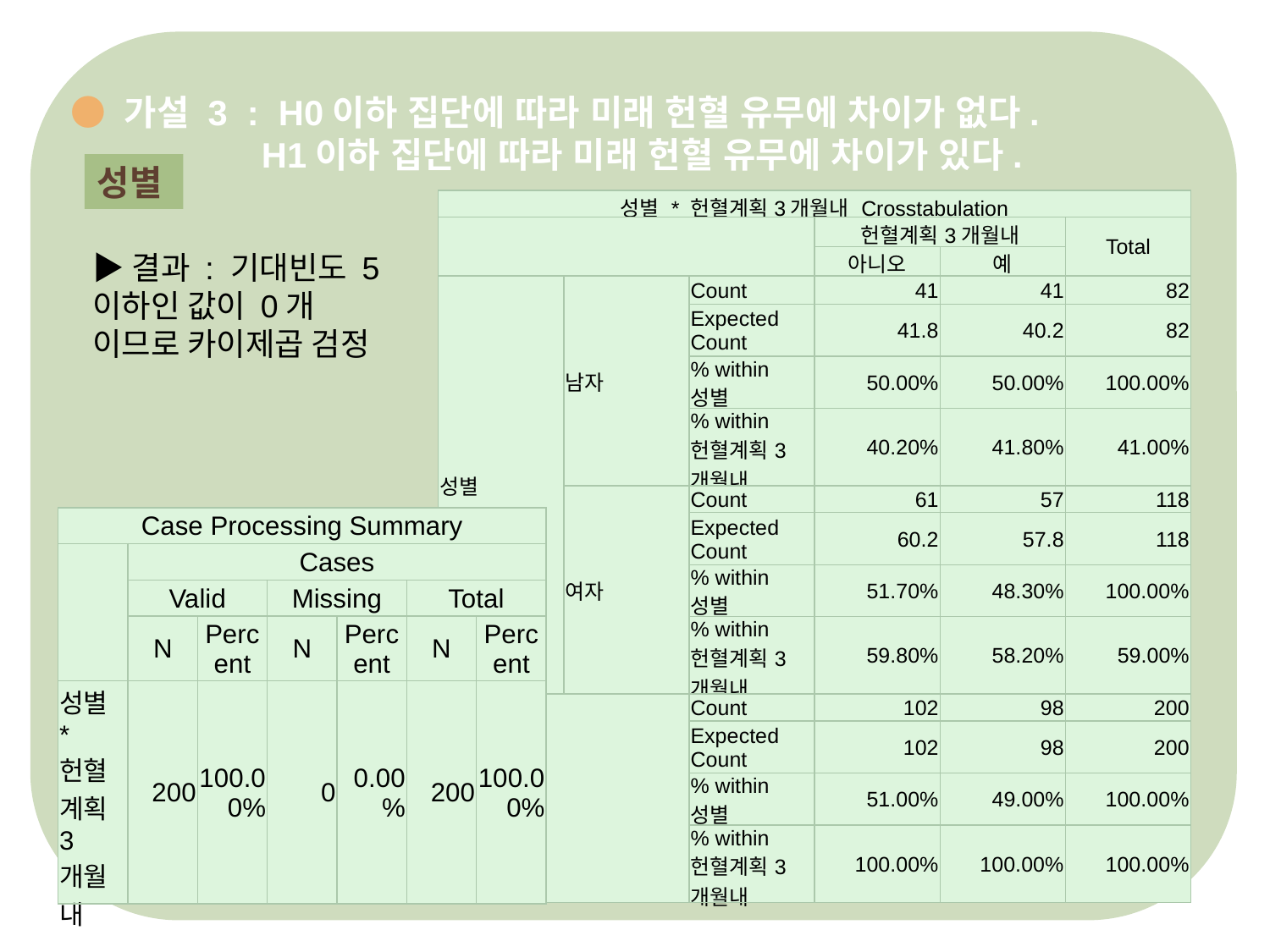

● 가설 3  :  H0이하 집단에 따라 미래 헌혈 유무에 차이가 없다.
	         H1이하 집단에 따라 미래 헌혈 유무에 차이가 있다.
성별
| 성별 \* 헌혈계획3개월내 Crosstabulation |  |  |  |  |  |
| --- | --- | --- | --- | --- | --- |
|  |  |  | 헌혈계획3개월내 |  | Total |
|  |  |  | 아니오 | 예 |  |
| 성별 | 남자 | Count | 41 | 41 | 82 |
|  |  | Expected Count | 41.8 | 40.2 | 82 |
|  |  | % within 성별 | 50.00% | 50.00% | 100.00% |
|  |  | % within 헌혈계획3개월내 | 40.20% | 41.80% | 41.00% |
|  | 여자 | Count | 61 | 57 | 118 |
|  |  | Expected Count | 60.2 | 57.8 | 118 |
|  |  | % within 성별 | 51.70% | 48.30% | 100.00% |
|  |  | % within 헌혈계획3개월내 | 59.80% | 58.20% | 59.00% |
| Total |  | Count | 102 | 98 | 200 |
|  |  | Expected Count | 102 | 98 | 200 |
|  |  | % within 성별 | 51.00% | 49.00% | 100.00% |
|  |  | % within 헌혈계획3개월내 | 100.00% | 100.00% | 100.00% |

▶결과 : 기대빈도 5이하인 값이 0개 이므로 카이제곱 검정

| Case Processing Summary |  |  |  |  |  |  |
| --- | --- | --- | --- | --- | --- | --- |
|  | Cases |  |  |  |  |  |
|  | Valid |  | Missing |  | Total |  |
|  | N | Percent | N | Percent | N | Percent |
| 성별 \* 헌혈계획3개월내 | 200 | 100.00% | 0 | 0.00% | 200 | 100.00% |